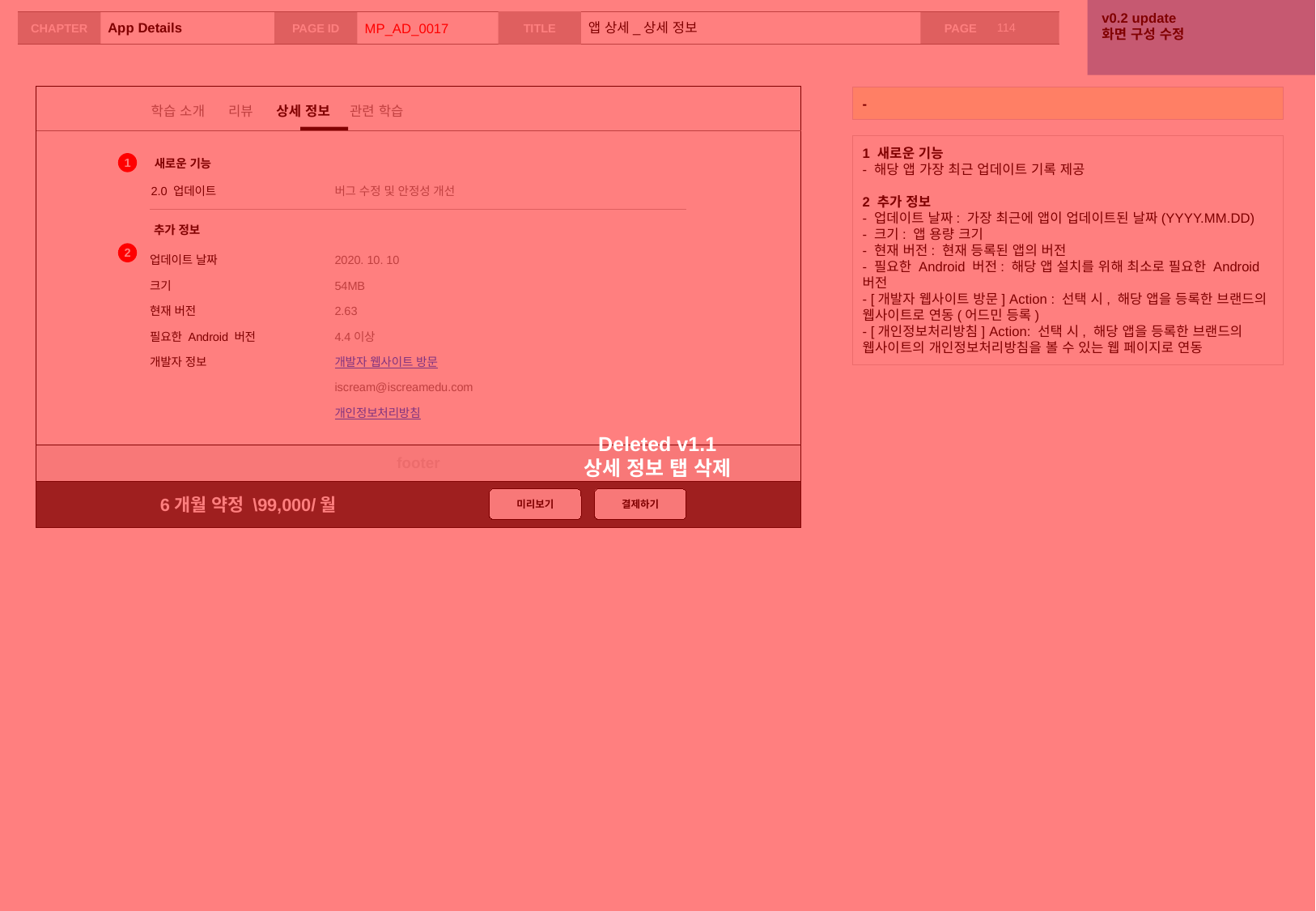

v0.2 update
화면 구성 수정
Deleted v1.1
상세 정보 탭 삭제
# App Details
MP_AD_0017
앱 상세_상세 정보

-
학습 소개      리뷰      상세 정보     관련 학습

1
새로운 기능
2.0 업데이트
버그 수정 및 안정성 개선
추가 정보
업데이트 날짜
크기
현재 버전
필요한 Android 버전
개발자 정보
2020. 10. 10
54MB
2.63
4.4이상
개발자 웹사이트 방문
iscream@iscreamedu.com
개인정보처리방침
2
footer

미리보기
결제하기
6개월 약정 \99,000/월
1 새로운 기능
- 해당 앱 가장 최근 업데이트 기록 제공

2 추가 정보
- 업데이트 날짜: 가장 최근에 앱이 업데이트된 날짜(YYYY.MM.DD)
- 크기: 앱 용량 크기
- 현재 버전: 현재 등록된 앱의 버전
- 필요한 Android 버전: 해당 앱 설치를 위해 최소로 필요한 Android 버전
- [개발자 웹사이트 방문] Action : 선택 시, 해당 앱을 등록한 브랜드의 웹사이트로 연동(어드민 등록)
- [개인정보처리방침] Action: 선택 시, 해당 앱을 등록한 브랜드의 웹사이트의 개인정보처리방침을 볼 수 있는 웹 페이지로 연동